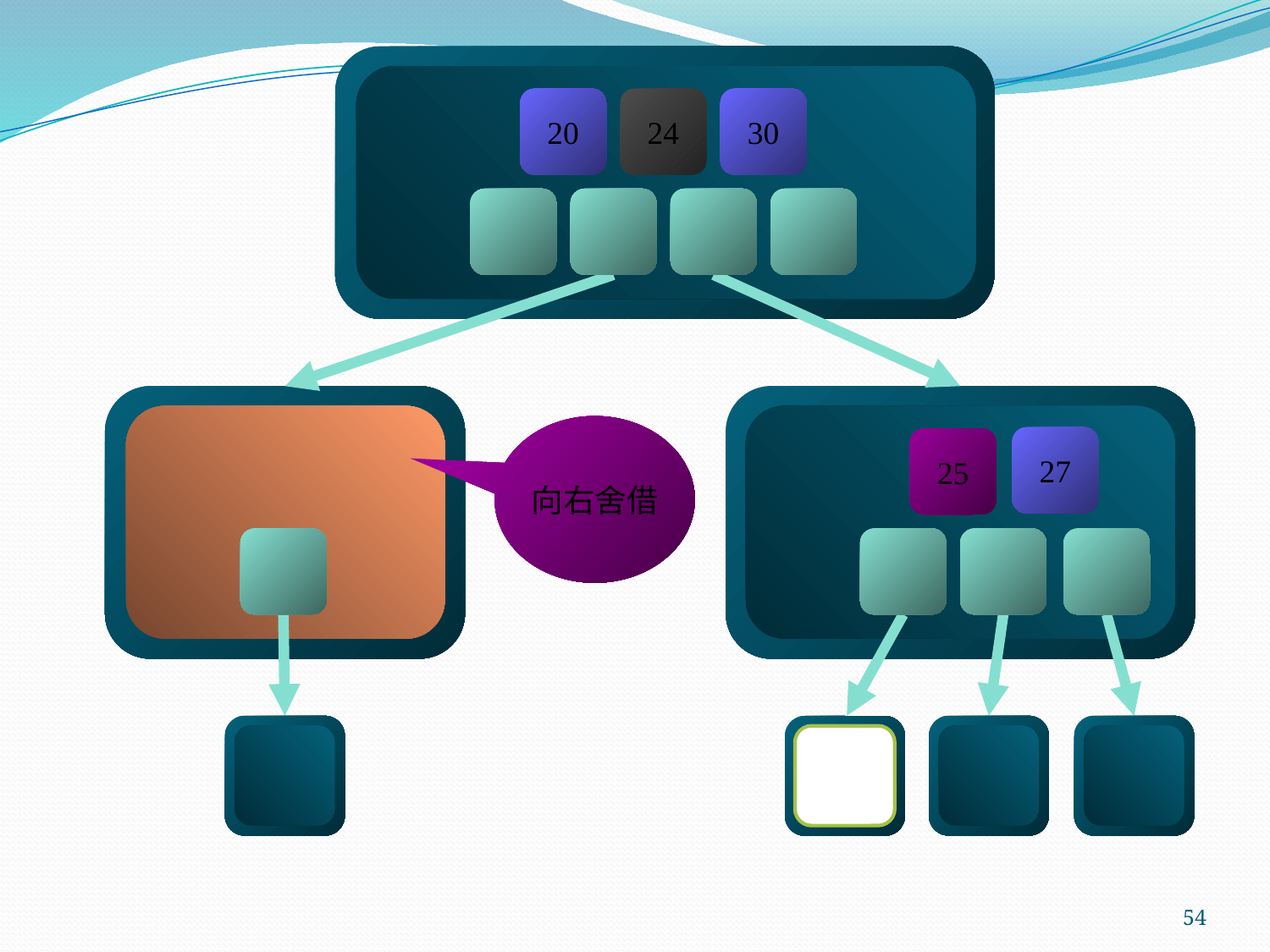

20
24
30

向右舍借
27
25

54